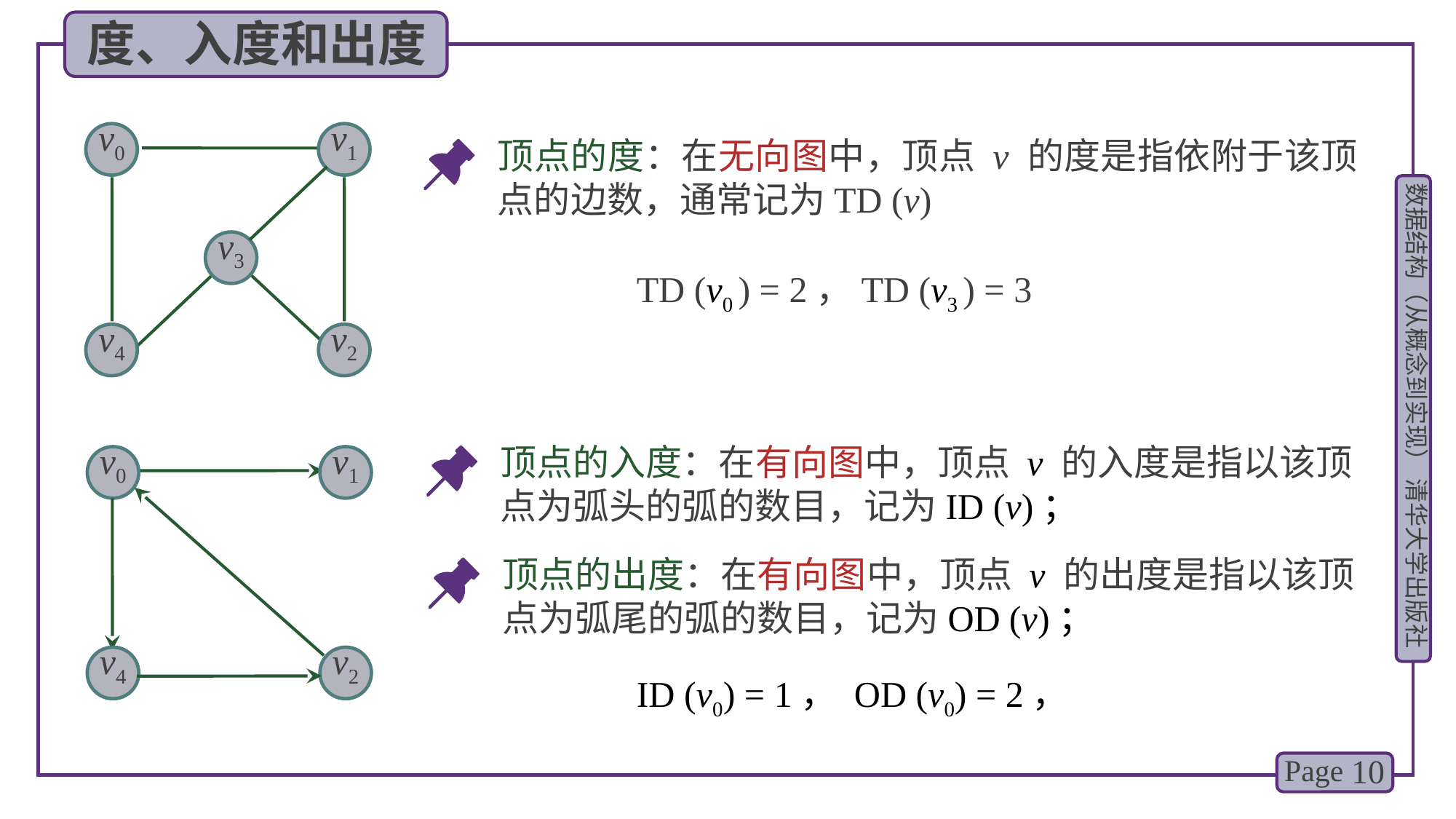

度、入度和出度

v0
v1

v3

v4
v2
顶点的度：在无向图中，顶点 v 的度是指依附于该顶点的边数，通常记为TD (v)

TD (v0 ) = 2，TD (v3 ) = 3
顶点的入度：在有向图中，顶点 v 的入度是指以该顶点为弧头的弧的数目，记为ID (v)；

v0
v1

v4
v2

顶点的出度：在有向图中，顶点 v 的出度是指以该顶点为弧尾的弧的数目，记为OD (v)；

ID (v0) = 1， OD (v0) = 2，